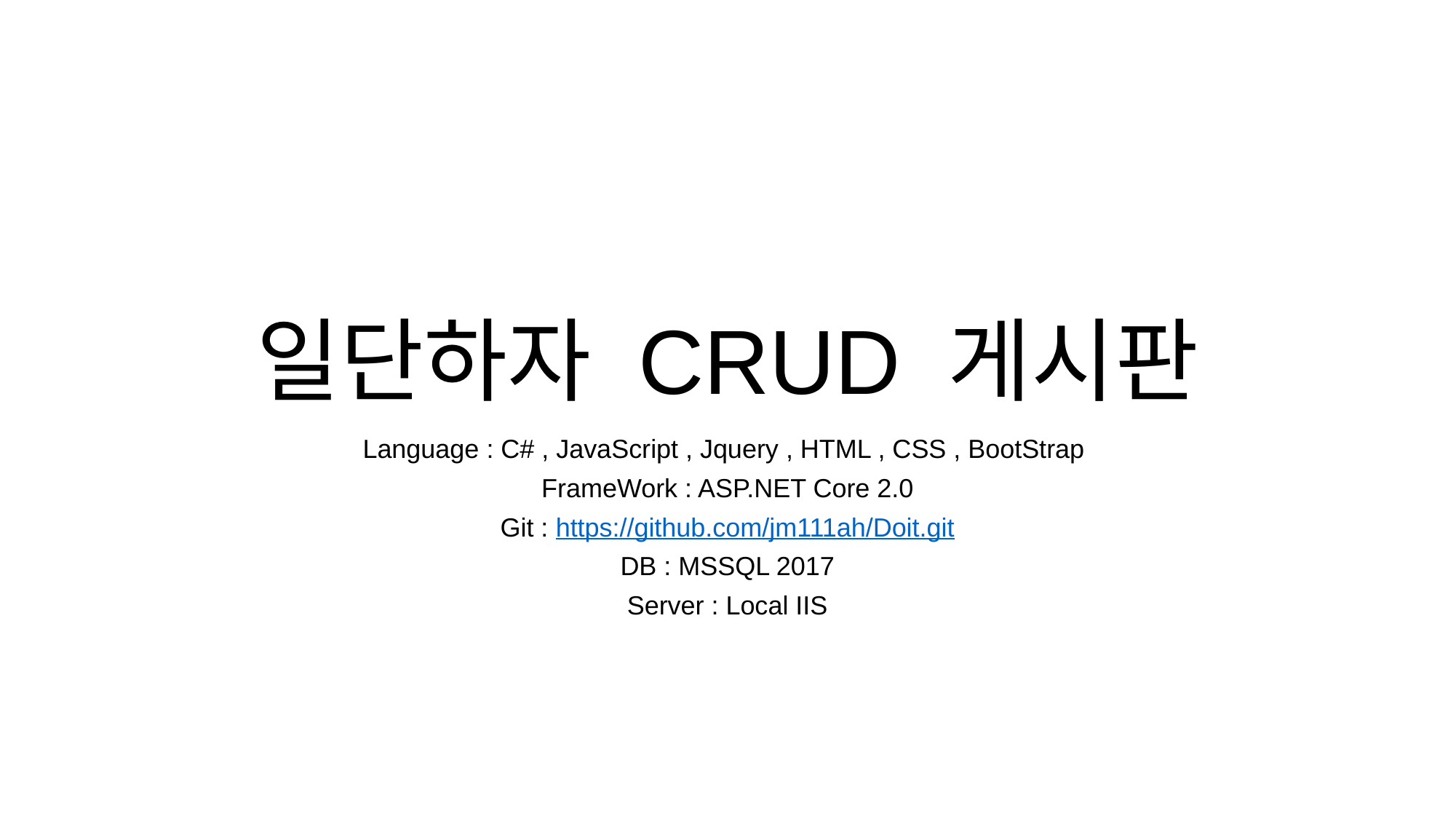

# 일단하자 CRUD 게시판
Language : C# , JavaScript , Jquery , HTML , CSS , BootStrap
FrameWork : ASP.NET Core 2.0
Git : https://github.com/jm111ah/Doit.git
DB : MSSQL 2017
Server : Local IIS